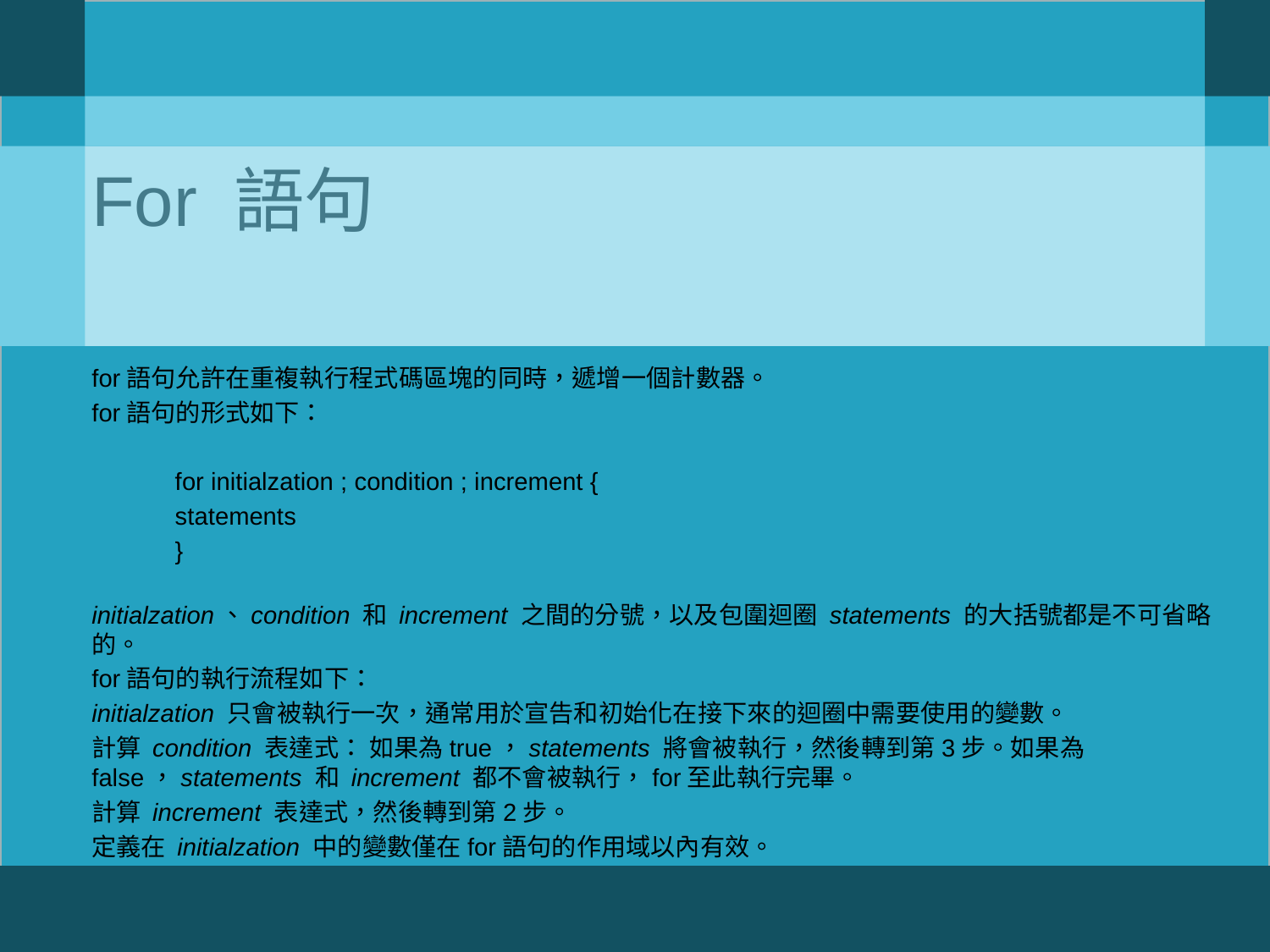

# For 語句
for語句允許在重複執行程式碼區塊的同時，遞增一個計數器。
for語句的形式如下：

for initialzation ; condition ; increment {
statements
}
initialzation、condition 和 increment 之間的分號，以及包圍迴圈 statements 的大括號都是不可省略的。
for語句的執行流程如下：
initialzation 只會被執行一次，通常用於宣告和初始化在接下來的迴圈中需要使用的變數。
計算 condition 表達式： 如果為true，statements 將會被執行，然後轉到第3步。如果為false，statements 和 increment 都不會被執行，for至此執行完畢。
計算 increment 表達式，然後轉到第2步。
定義在 initialzation 中的變數僅在for語句的作用域以內有效。